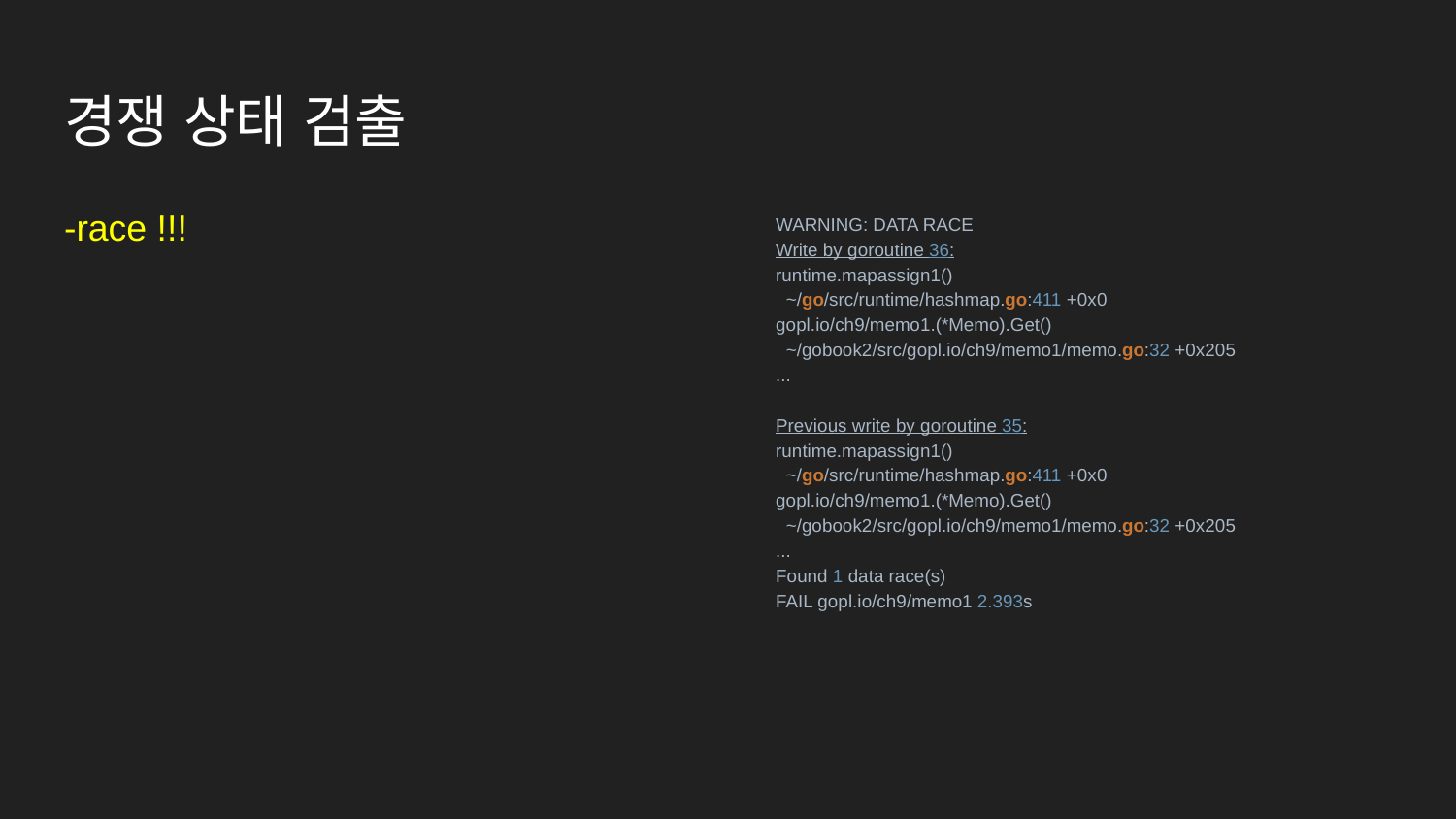

# 경쟁 상태 검출
-race !!!

WARNING: DATA RACE
Write by goroutine 36:
runtime.mapassign1()
  ~/go/src/runtime/hashmap.go:411 +0x0
gopl.io/ch9/memo1.(*Memo).Get()
  ~/gobook2/src/gopl.io/ch9/memo1/memo.go:32 +0x205
...

Previous write by goroutine 35:
runtime.mapassign1()
  ~/go/src/runtime/hashmap.go:411 +0x0
gopl.io/ch9/memo1.(*Memo).Get()
  ~/gobook2/src/gopl.io/ch9/memo1/memo.go:32 +0x205
...
Found 1 data race(s)
FAIL gopl.io/ch9/memo1 2.393s